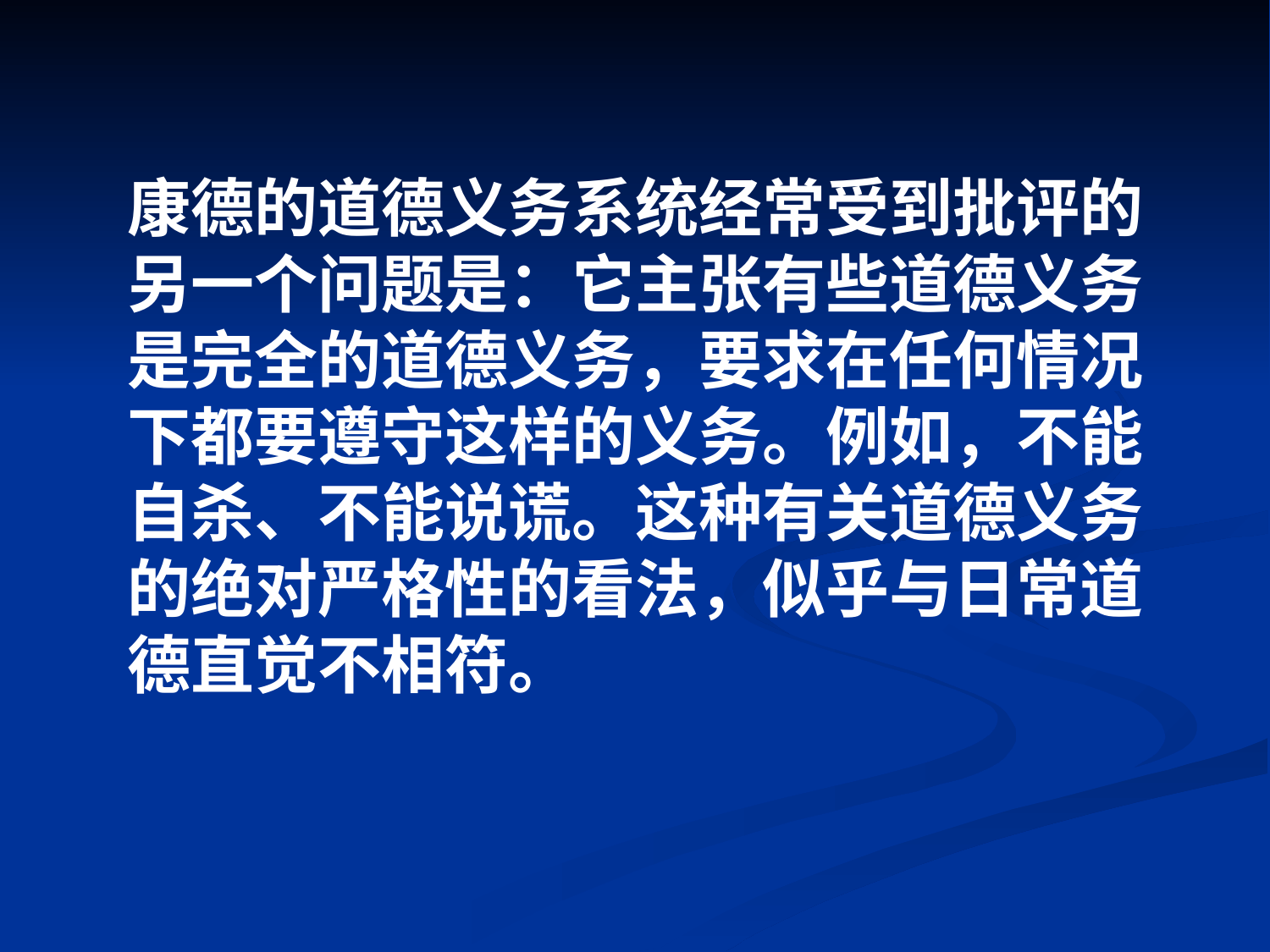

康德的道德义务系统经常受到批评的另一个问题是：它主张有些道德义务是完全的道德义务，要求在任何情况下都要遵守这样的义务。例如，不能自杀、不能说谎。这种有关道德义务的绝对严格性的看法，似乎与日常道德直觉不相符。